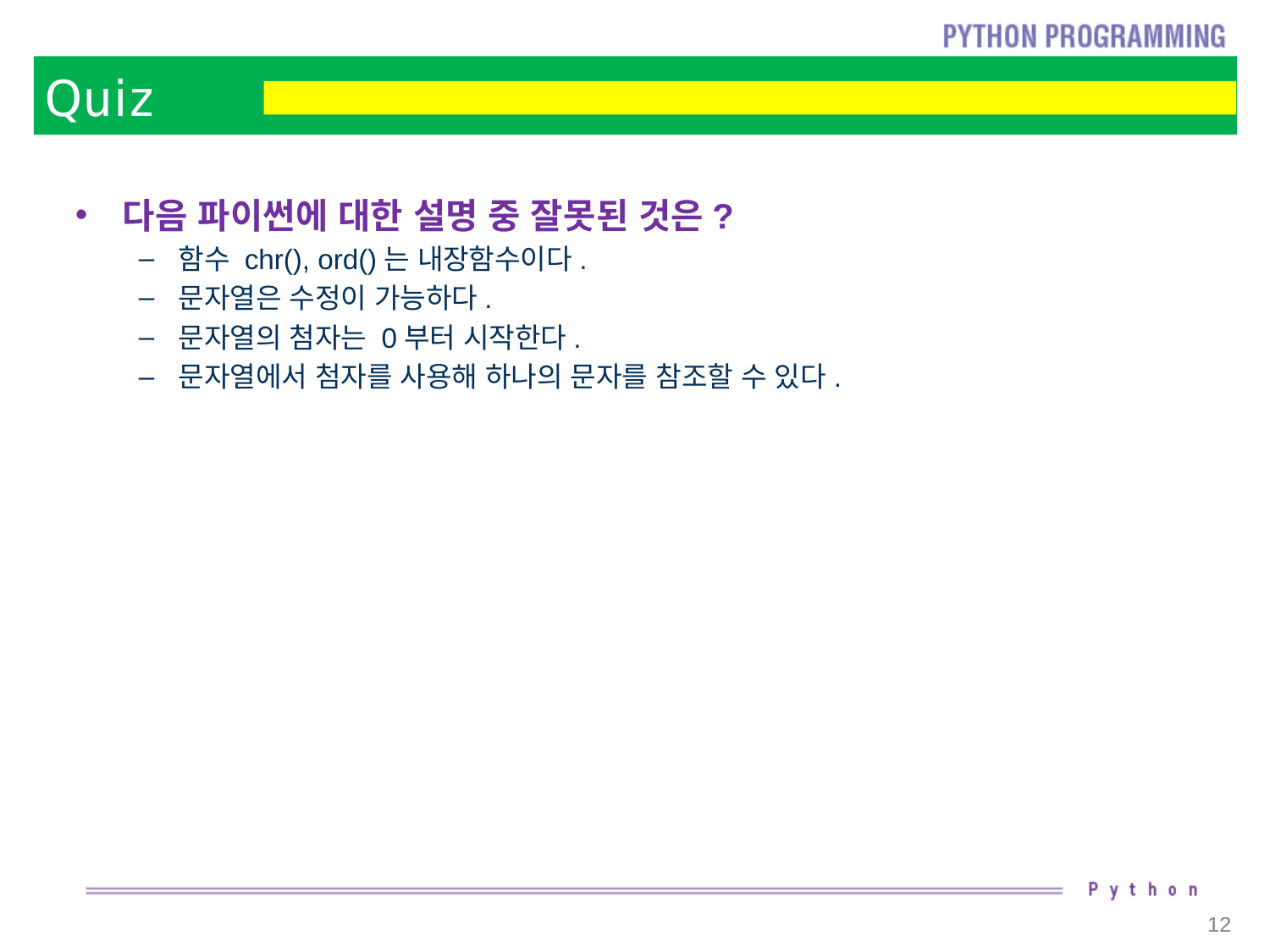

# Quiz

다음 파이썬에 대한 설명 중 잘못된 것은?
함수 chr(), ord()는 내장함수이다.
문자열은 수정이 가능하다.
문자열의 첨자는 0부터 시작한다.
문자열에서 첨자를 사용해 하나의 문자를 참조할 수 있다.

12